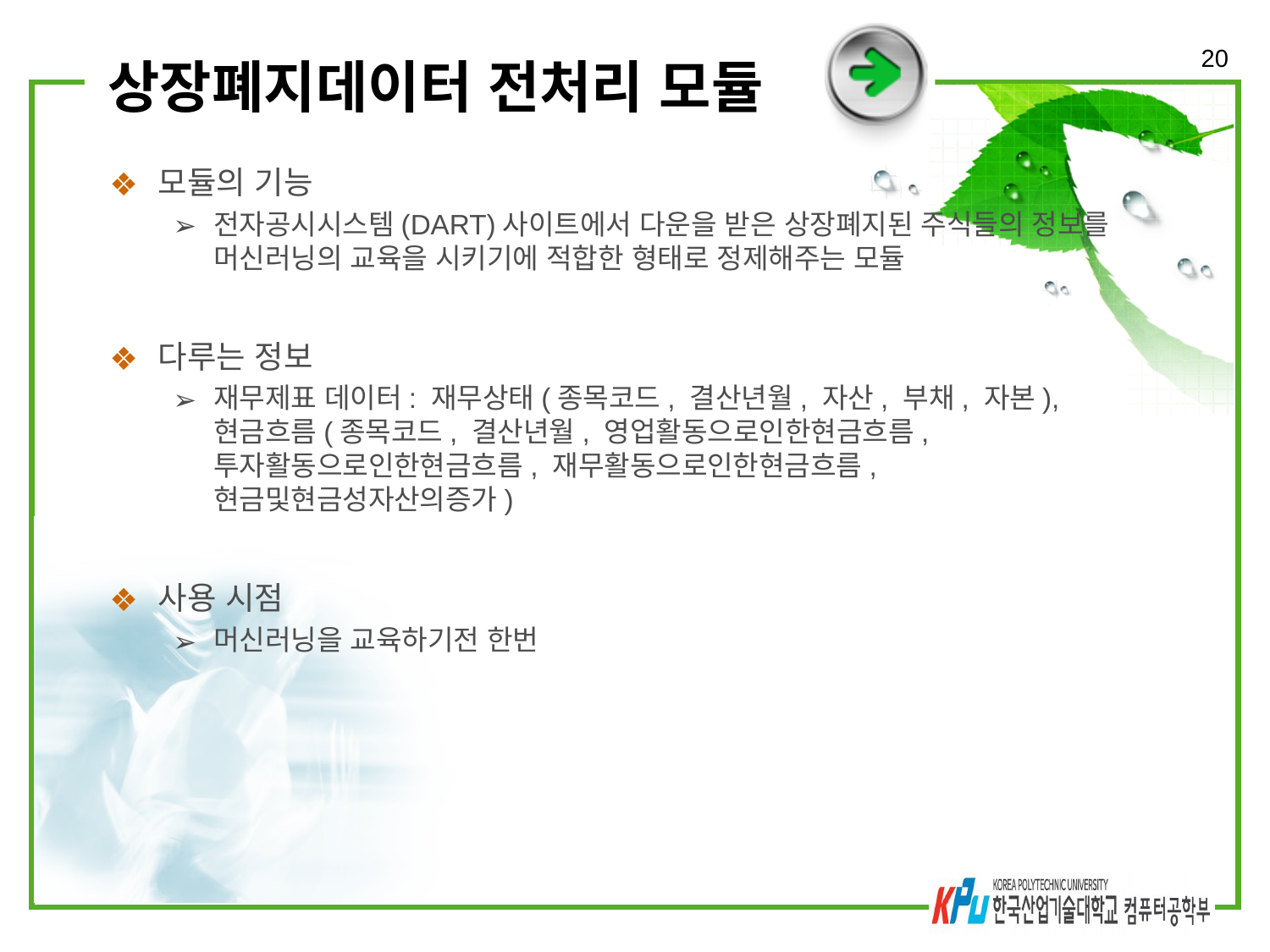

20
# 상장폐지데이터 전처리 모듈
모듈의 기능
전자공시시스템(DART)사이트에서 다운을 받은 상장폐지된 주식들의 정보를 머신러닝의 교육을 시키기에 적합한 형태로 정제해주는 모듈

다루는 정보
재무제표 데이터: 재무상태(종목코드, 결산년월, 자산, 부채, 자본), 현금흐름(종목코드, 결산년월, 영업활동으로인한현금흐름, 투자활동으로인한현금흐름, 재무활동으로인한현금흐름, 현금및현금성자산의증가)

사용 시점
머신러닝을 교육하기전 한번